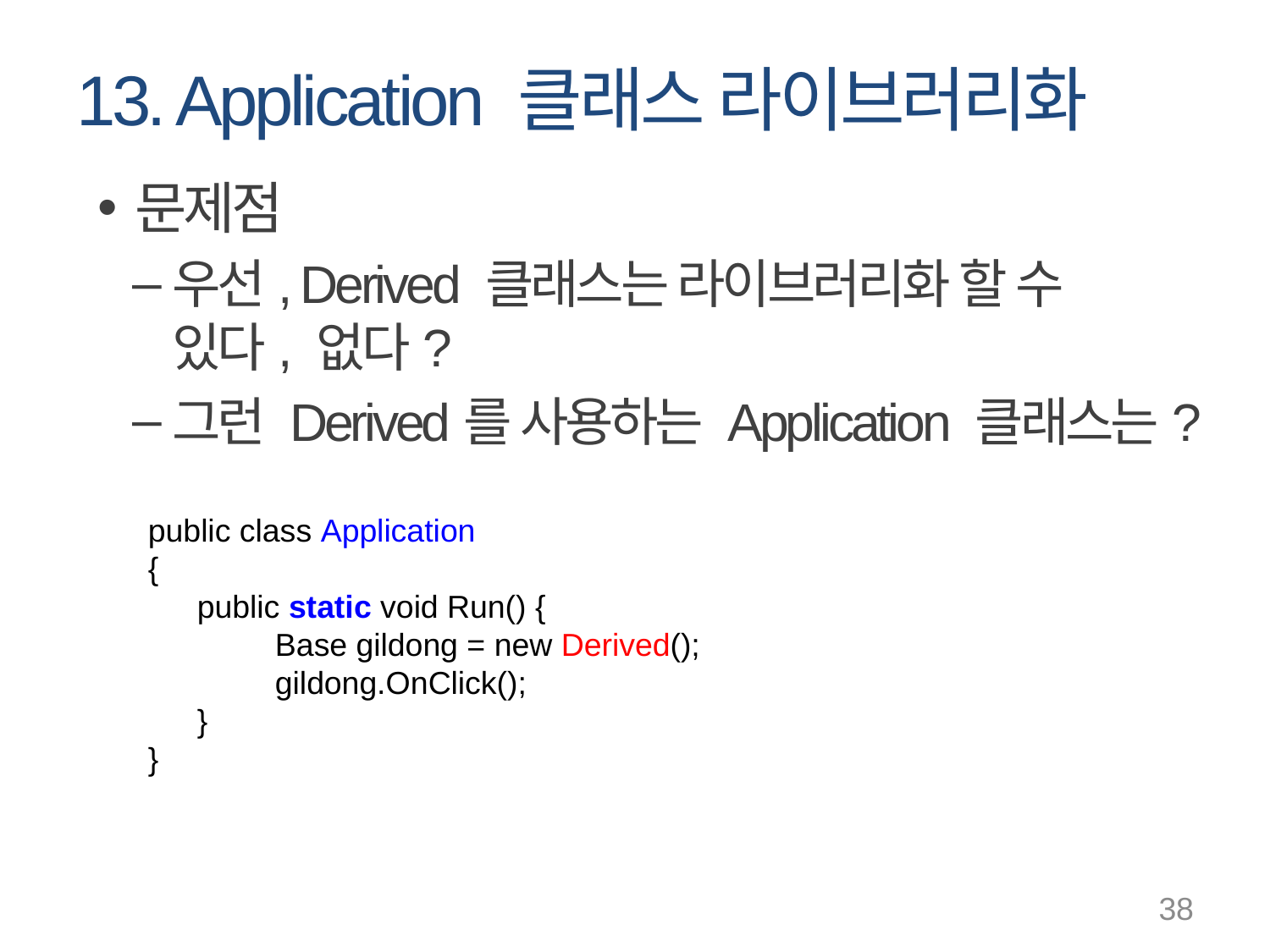

# 13. Application 클래스 라이브러리화
문제점
우선, Derived 클래스는 라이브러리화 할 수 있다, 없다?
그런 Derived를 사용하는 Application 클래스는?
public class Application
{
	public static void Run() {
		Base gildong = new Derived();
		gildong.OnClick();
	}
}
38